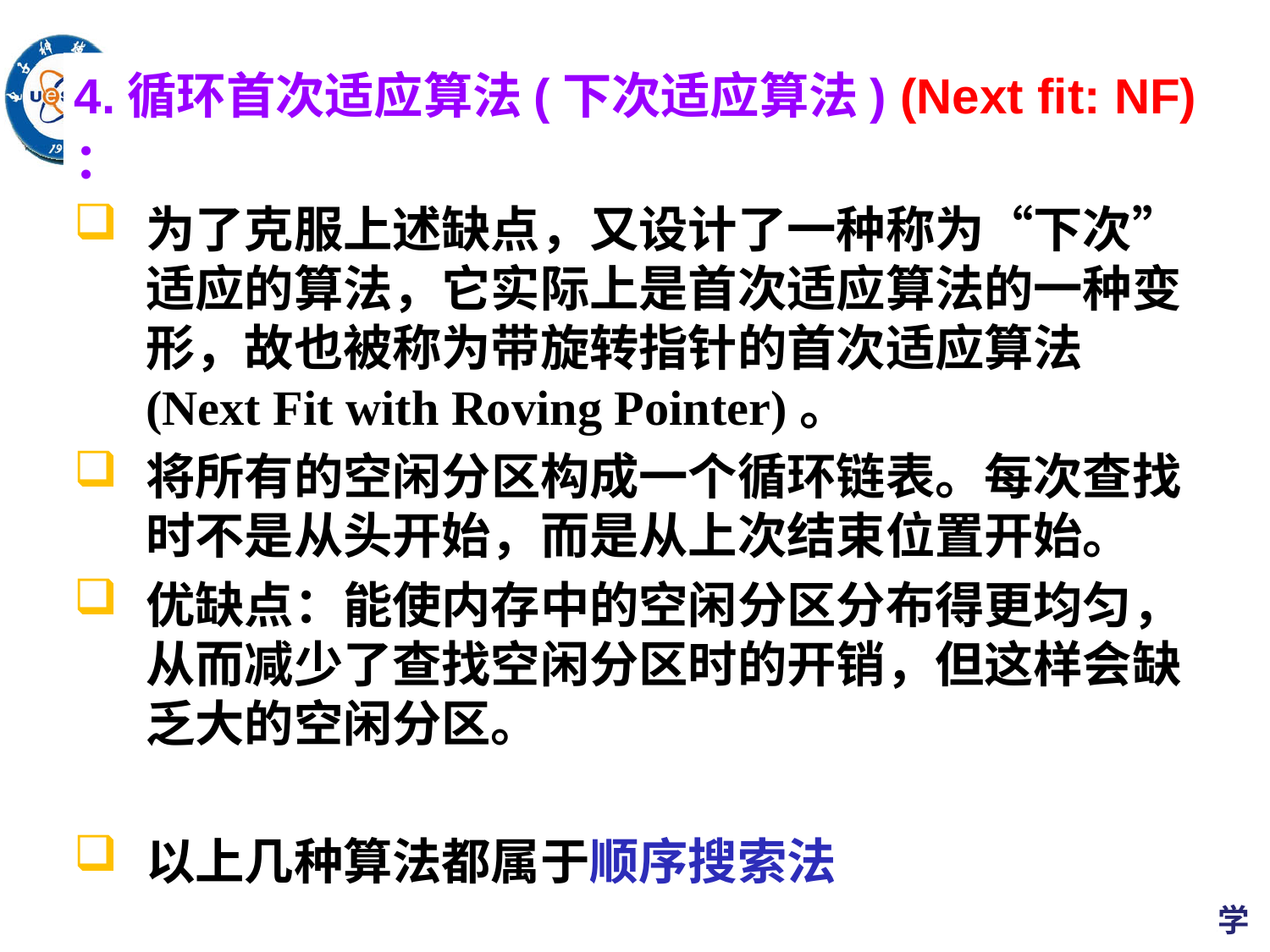

4.循环首次适应算法(下次适应算法) (Next fit: NF) ：
为了克服上述缺点，又设计了一种称为“下次”适应的算法，它实际上是首次适应算法的一种变形，故也被称为带旋转指针的首次适应算法(Next Fit with Roving Pointer)。
将所有的空闲分区构成一个循环链表。每次查找时不是从头开始，而是从上次结束位置开始。
优缺点：能使内存中的空闲分区分布得更均匀，从而减少了查找空闲分区时的开销，但这样会缺乏大的空闲分区。

以上几种算法都属于顺序搜索法